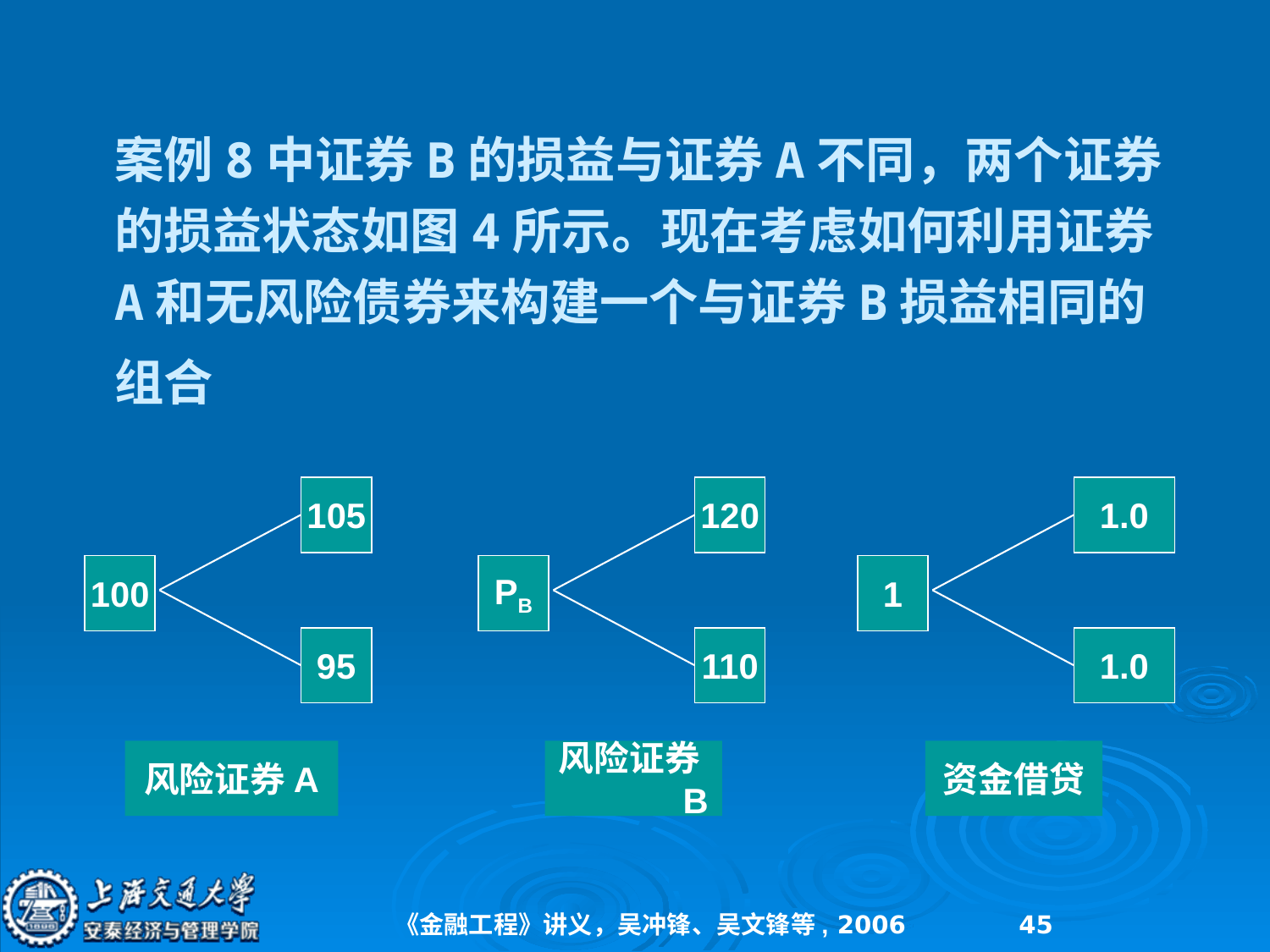

# 案例8中证券B的损益与证券A不同，两个证券的损益状态如图4所示。现在考虑如何利用证券A和无风险债券来构建一个与证券B损益相同的组合
105
120
1.0

100
PB
1

95
110
1.0
风险证券A
风险证券B
资金借贷